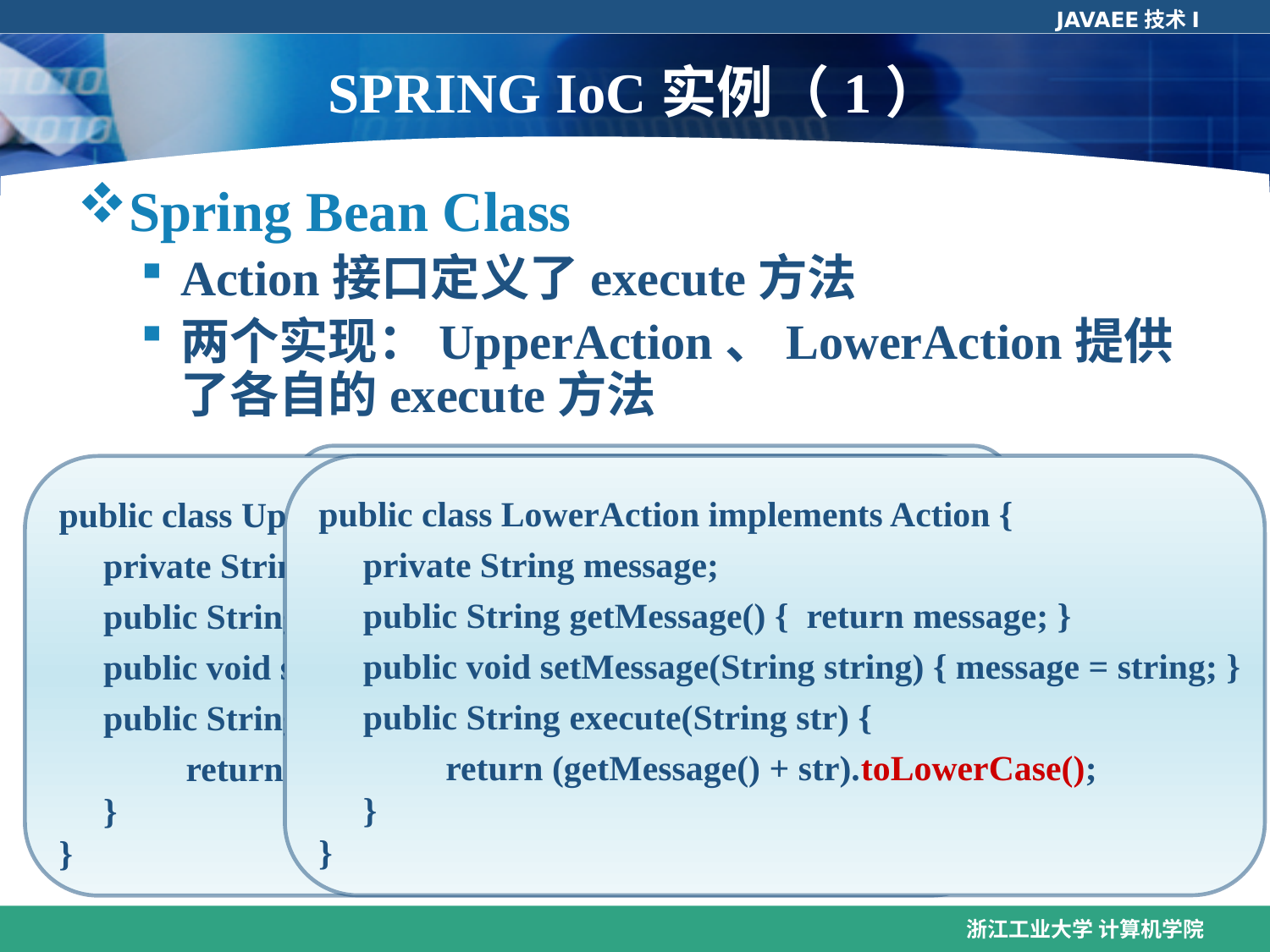

# SPRING IoC实例（1）
Spring Bean Class
Action接口定义了execute方法
两个实现：UpperAction、LowerAction提供了各自的execute方法
public interface Action {
	public String execute(String str);
}
public class LowerAction implements Action {
     private String message;
     public String getMessage() {  return message; }
     public void setMessage(String string) { message = string; }
     public String execute(String str) {
	return (getMessage() + str).toLowerCase();
     }
}
public class UpperAction implements Action {
     private String message;
     public String getMessage() {  return message; }
     public void setMessage(String string) { message = string; }
     public String execute(String str) {
	return (getMessage() + str).toUpperCase();
     }
}